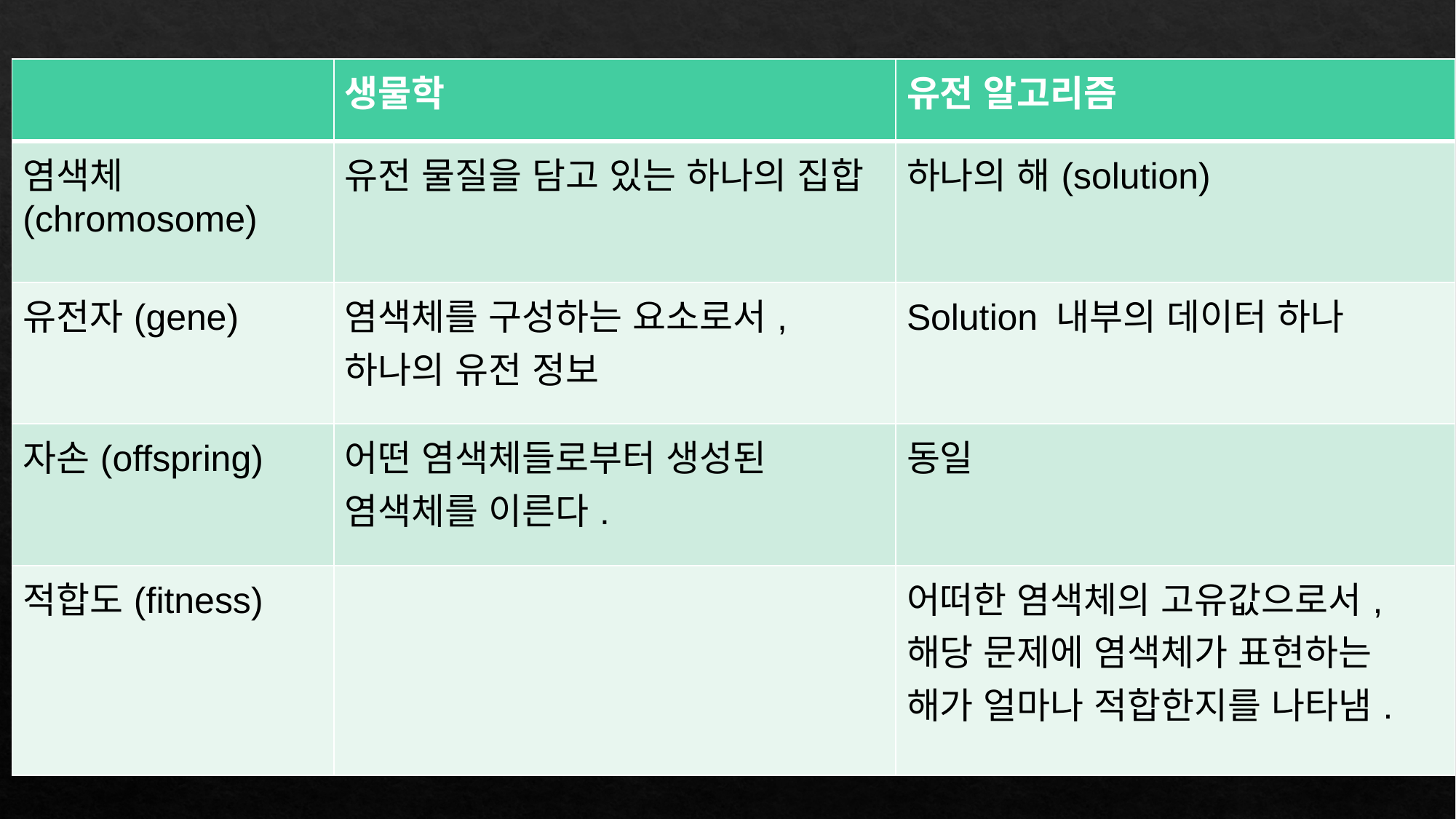

|  | 생물학 | 유전 알고리즘 |
| --- | --- | --- |
| 염색체(chromosome) | 유전 물질을 담고 있는 하나의 집합 | 하나의 해(solution) |
| 유전자(gene) | 염색체를 구성하는 요소로서, 하나의 유전 정보 | Solution 내부의 데이터 하나 |
| 자손(offspring) | 어떤 염색체들로부터 생성된 염색체를 이른다. | 동일 |
| 적합도(fitness) |  | 어떠한 염색체의 고유값으로서, 해당 문제에 염색체가 표현하는 해가 얼마나 적합한지를 나타냄. |
#